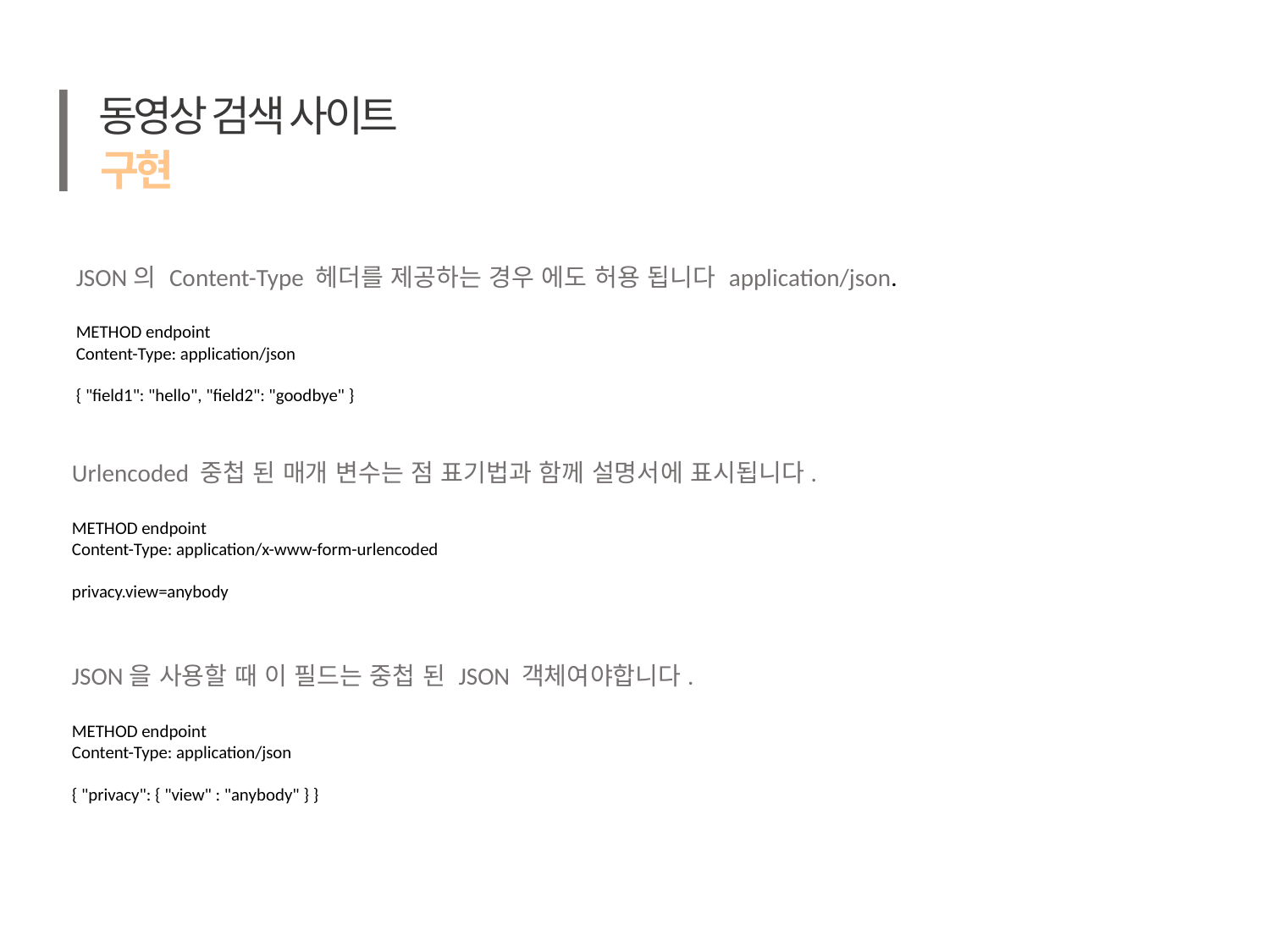

동영상 검색 사이트

구현
JSON의 Content-Type 헤더를 제공하는 경우 에도 허용 됩니다 application/json.

METHOD endpoint
Content-Type: application/json

{ "field1": "hello", "field2": "goodbye" }

Urlencoded 중첩 된 매개 변수는 점 표기법과 함께 설명서에 표시됩니다.

METHOD endpoint
Content-Type: application/x-www-form-urlencoded

privacy.view=anybody

JSON을 사용할 때 이 필드는 중첩 된 JSON 객체여야합니다.

METHOD endpoint
Content-Type: application/json

{ "privacy": { "view" : "anybody" } }